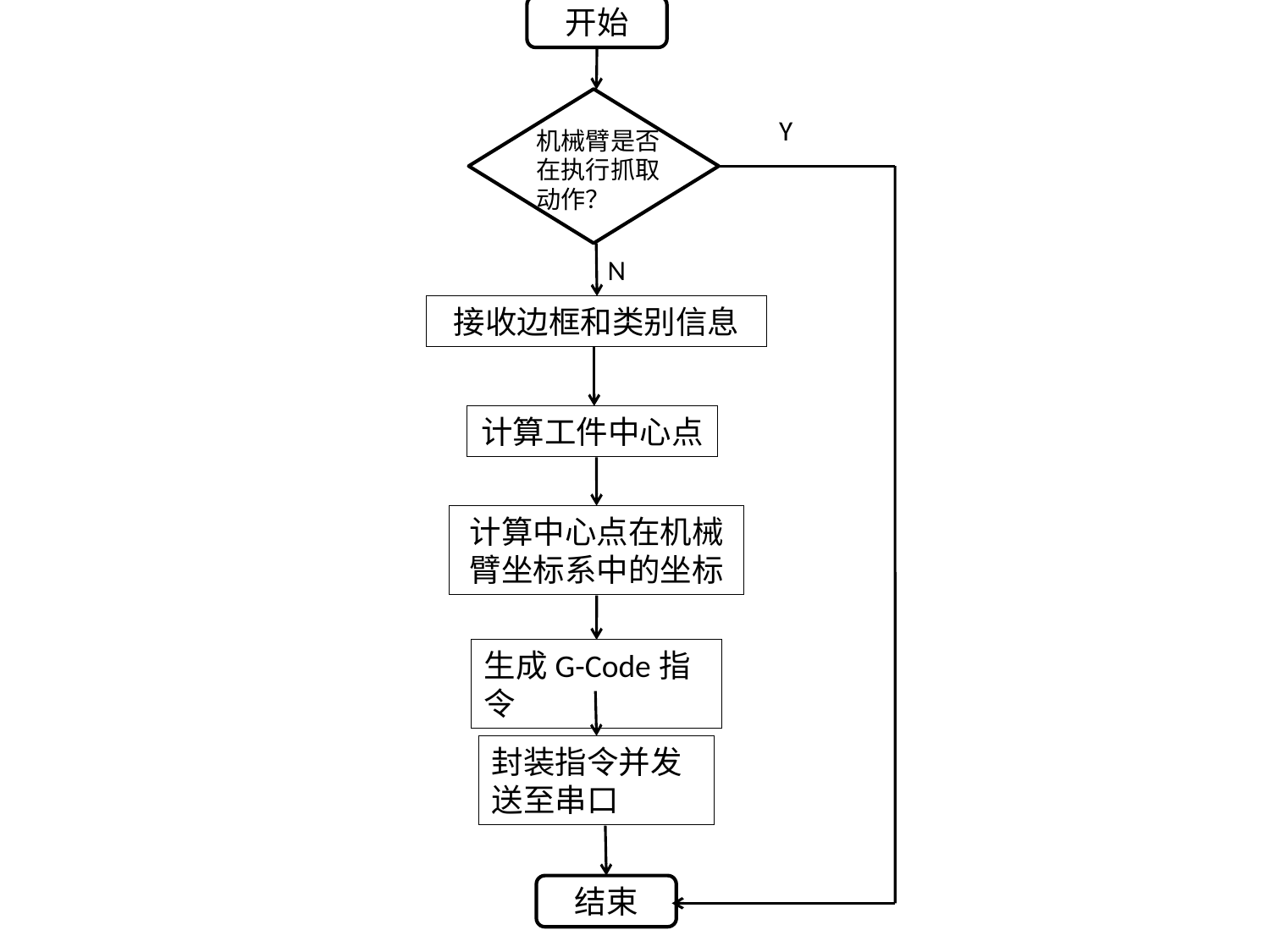

开始

Y
机械臂是否在执行抓取动作？
N
接收边框和类别信息
计算工件中心点
计算中心点在机械臂坐标系中的坐标
生成G-Code指令
封装指令并发送至串口

结束